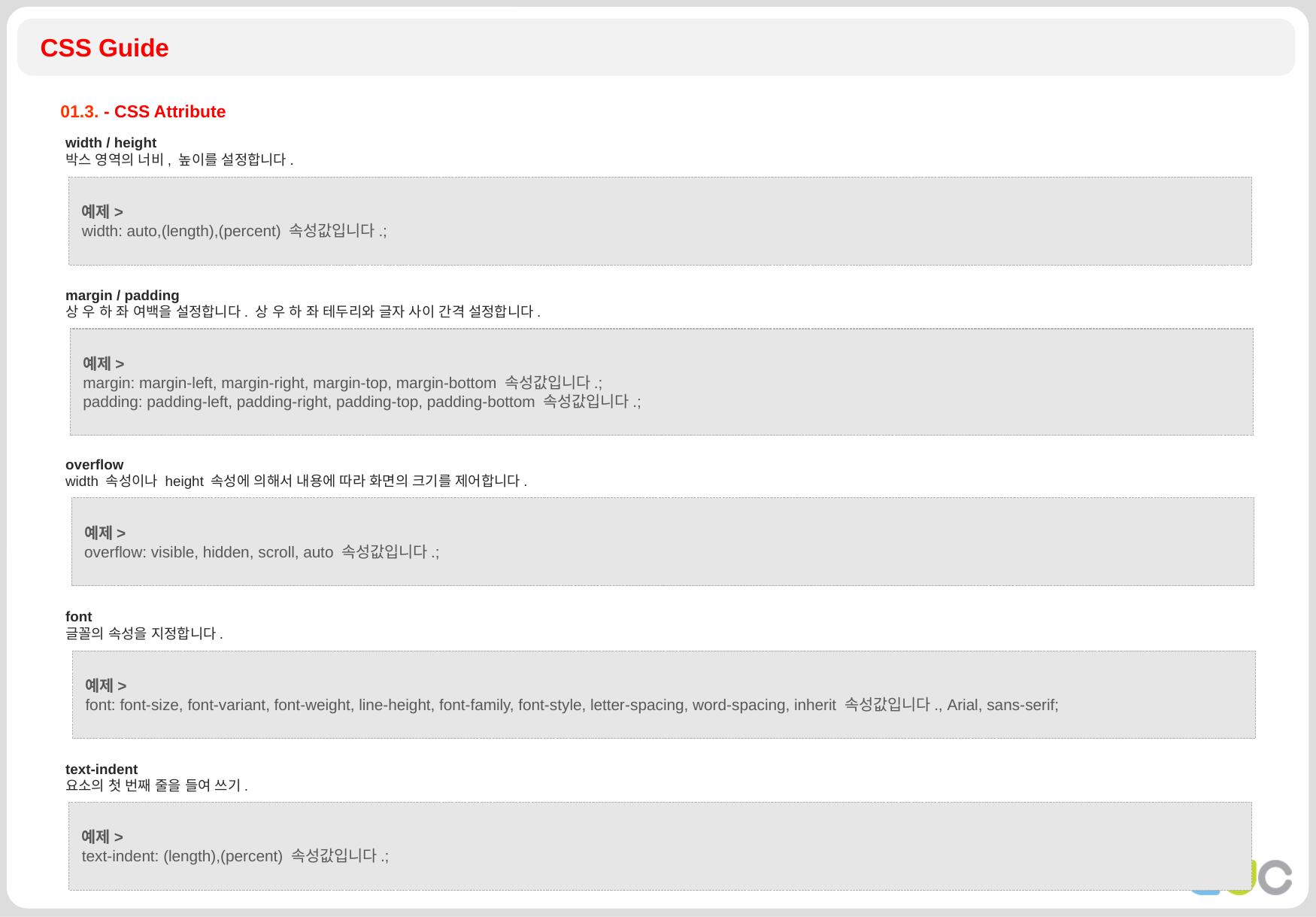

CSS Guide
01.3. - CSS Attribute
width / height
박스 영역의 너비, 높이를 설정합니다.

margin / padding
상 우 하 좌 여백을 설정합니다. 상 우 하 좌 테두리와 글자 사이 간격 설정합니다.

overflow
width 속성이나 height 속성에 의해서 내용에 따라 화면의 크기를 제어합니다.

font
글꼴의 속성을 지정합니다.

text-indent
요소의 첫 번째 줄을 들여 쓰기.

예제>
width: auto,(length),(percent) 속성값입니다.;

예제>
margin: margin-left, margin-right, margin-top, margin-bottom 속성값입니다.;
padding: padding-left, padding-right, padding-top, padding-bottom 속성값입니다.;

예제>
overflow: visible, hidden, scroll, auto 속성값입니다.;

예제>
font: font-size, font-variant, font-weight, line-height, font-family, font-style, letter-spacing, word-spacing, inherit 속성값입니다., Arial, sans-serif;

예제>
text-indent: (length),(percent) 속성값입니다.;